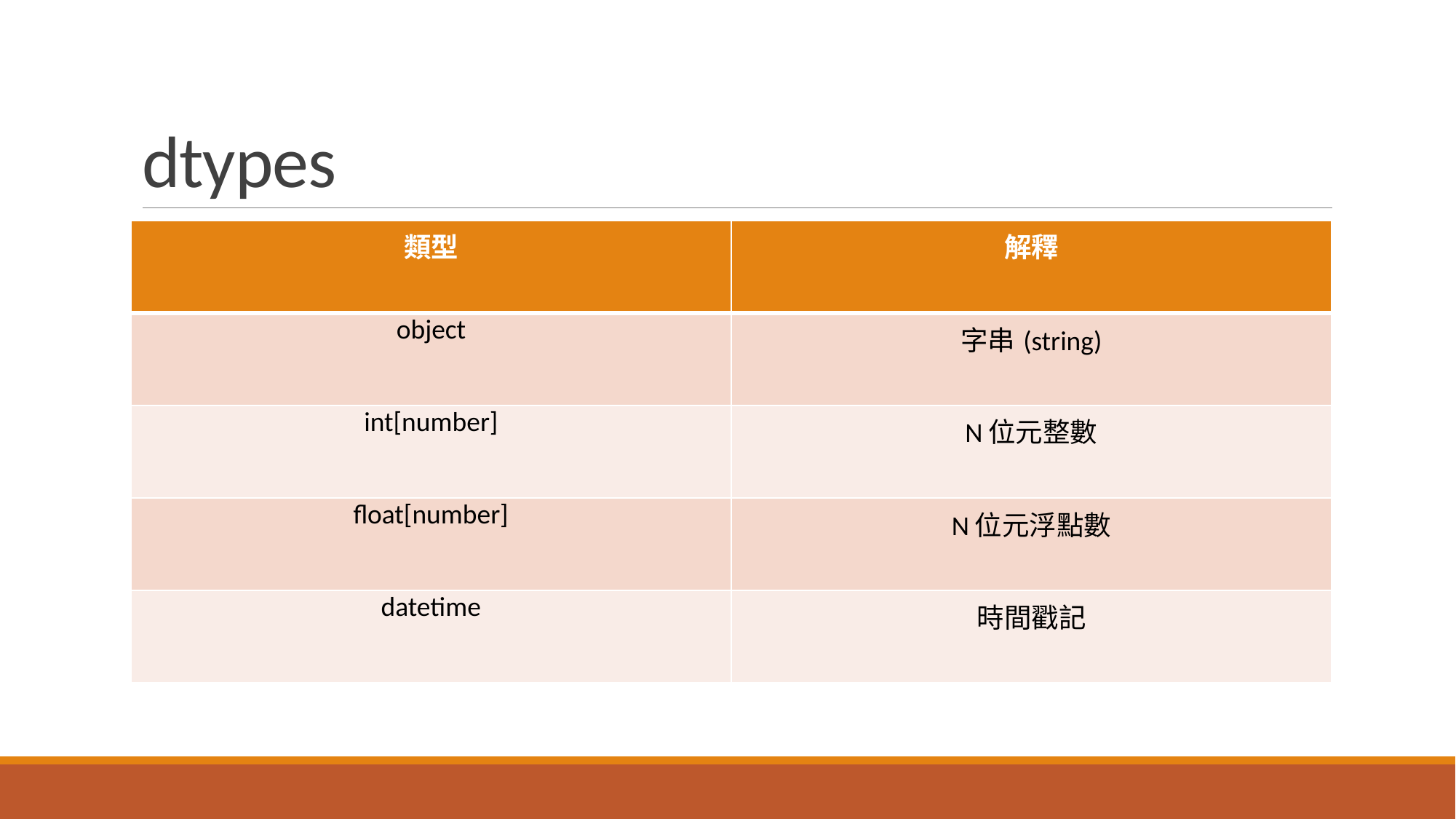

# dtypes
| 類型 | 解釋 |
| --- | --- |
| object | 字串(string) |
| int[number] | N位元整數 |
| float[number] | N位元浮點數 |
| datetime | 時間戳記 |